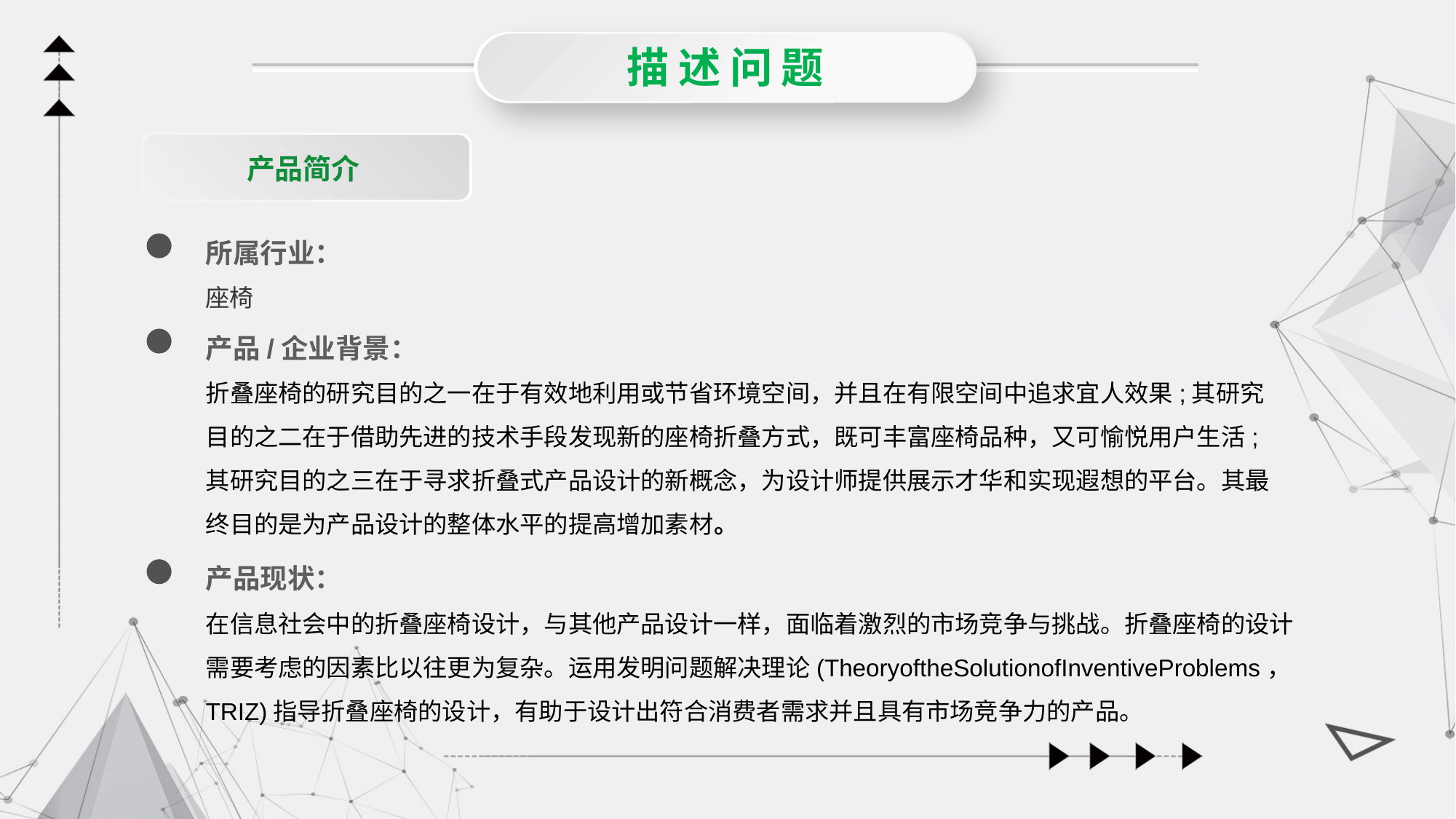

描述问题

产品简介
所属行业：
座椅

产品/企业背景：
折叠座椅的研究目的之一在于有效地利用或节省环境空间，并且在有限空间中追求宜人效果;其研究目的之二在于借助先进的技术手段发现新的座椅折叠方式，既可丰富座椅品种，又可愉悦用户生活;其研究目的之三在于寻求折叠式产品设计的新概念，为设计师提供展示才华和实现遐想的平台。其最终目的是为产品设计的整体水平的提高增加素材。

产品现状：
在信息社会中的折叠座椅设计，与其他产品设计一样，面临着激烈的市场竞争与挑战。折叠座椅的设计需要考虑的因素比以往更为复杂。运用发明问题解决理论(TheoryoftheSolutionofInventiveProblems，TRIZ)指导折叠座椅的设计，有助于设计出符合消费者需求并且具有市场竞争力的产品。